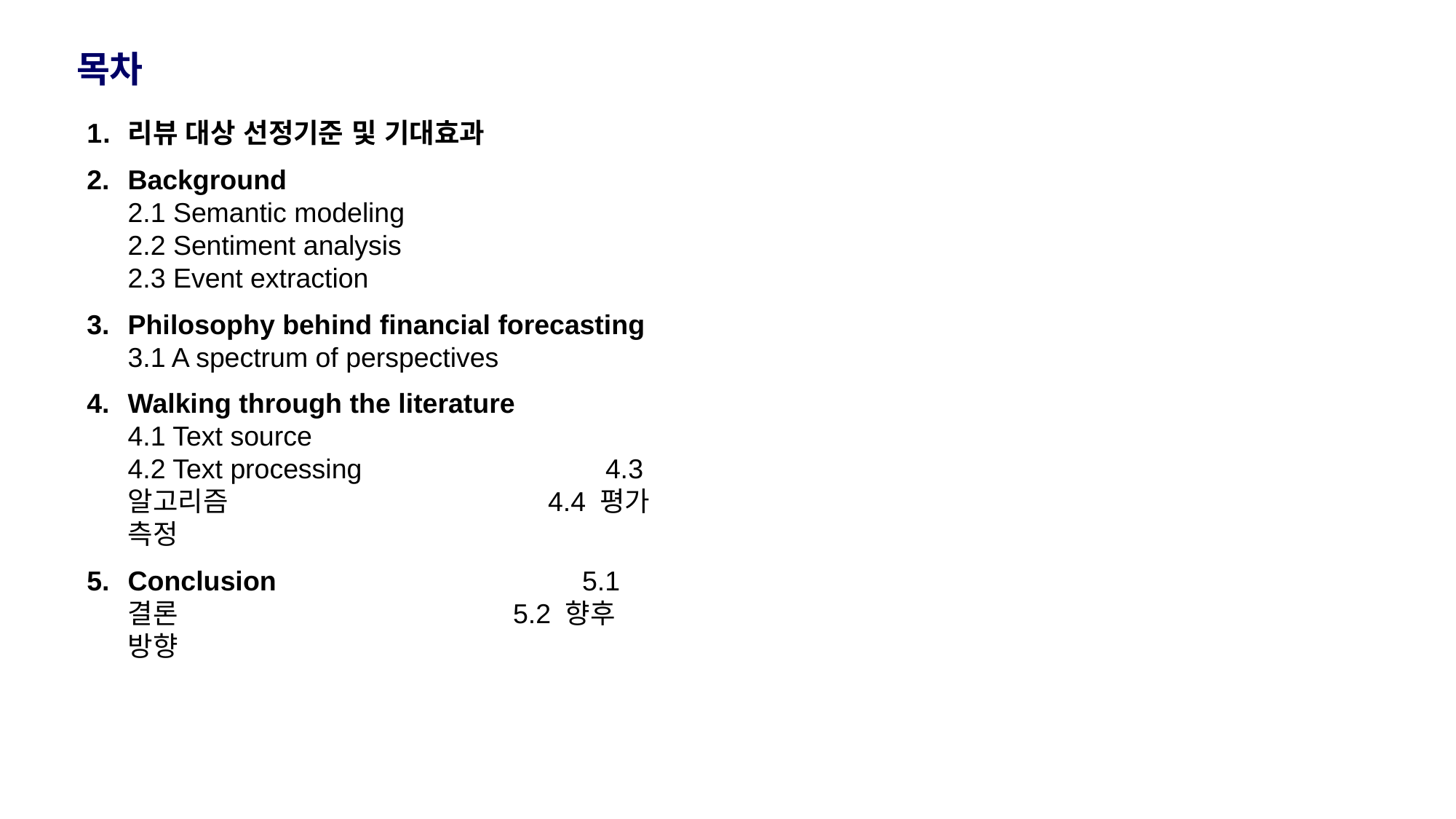

목차
리뷰 대상 선정기준 및 기대효과
Background                                             2.1 Semantic modeling                              2.2 Sentiment analysis                              2.3 Event extraction
Philosophy behind financial forecasting 3.1 A spectrum of perspectives
Walking through the literature               4.1 Text source                                          4.2 Text processing                                4.3 알고리즘                                         4.4 평가 측정
Conclusion                                        5.1 결론                                           5.2 향후 방향